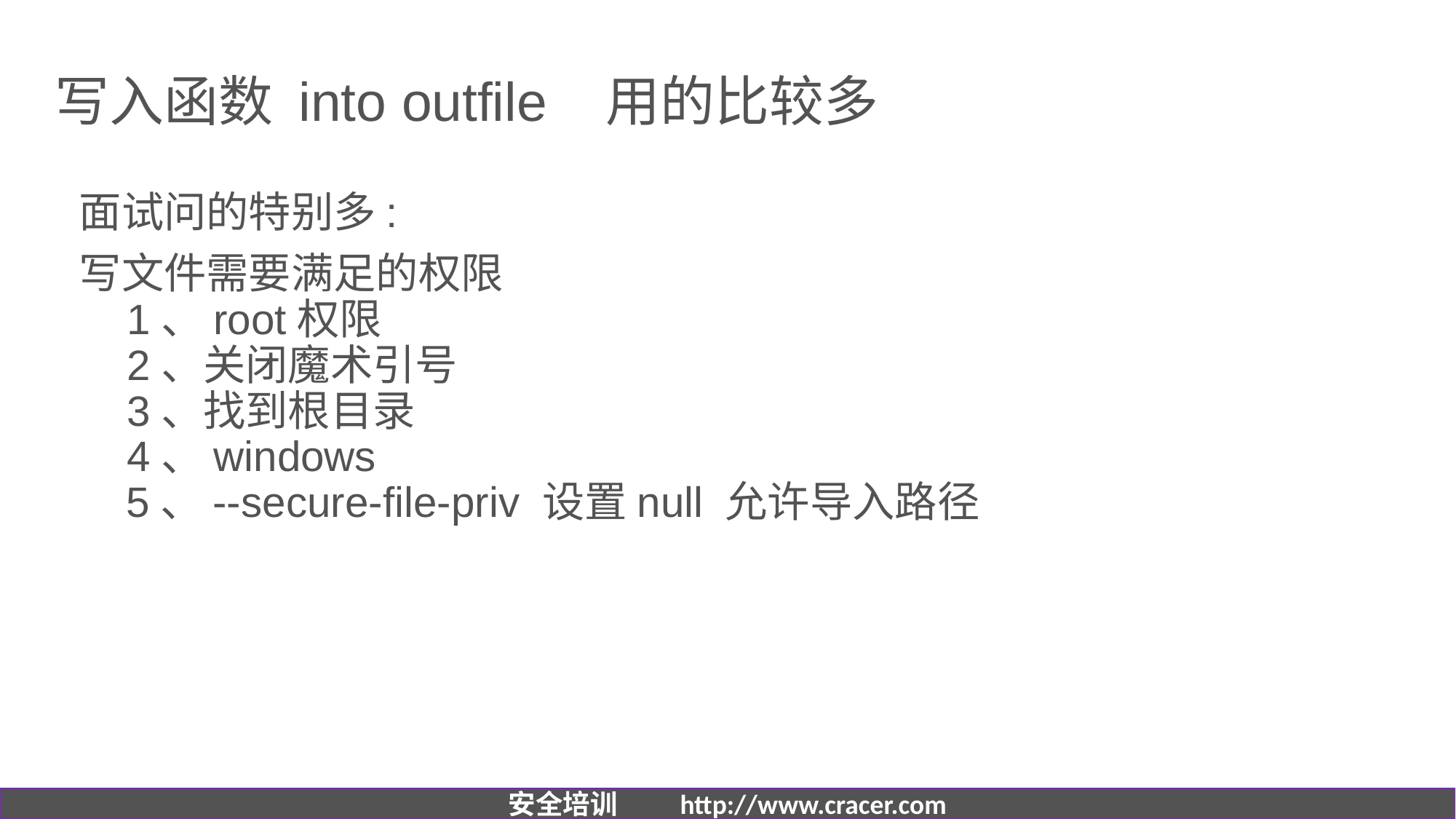

# 写入函数 into outfile   用的比较多
面试问的特别多:
写文件需要满足的权限
    1、root权限
    2、关闭魔术引号
    3、找到根目录
    4、windows
    5、--secure-file-priv 设置null 允许导入路径